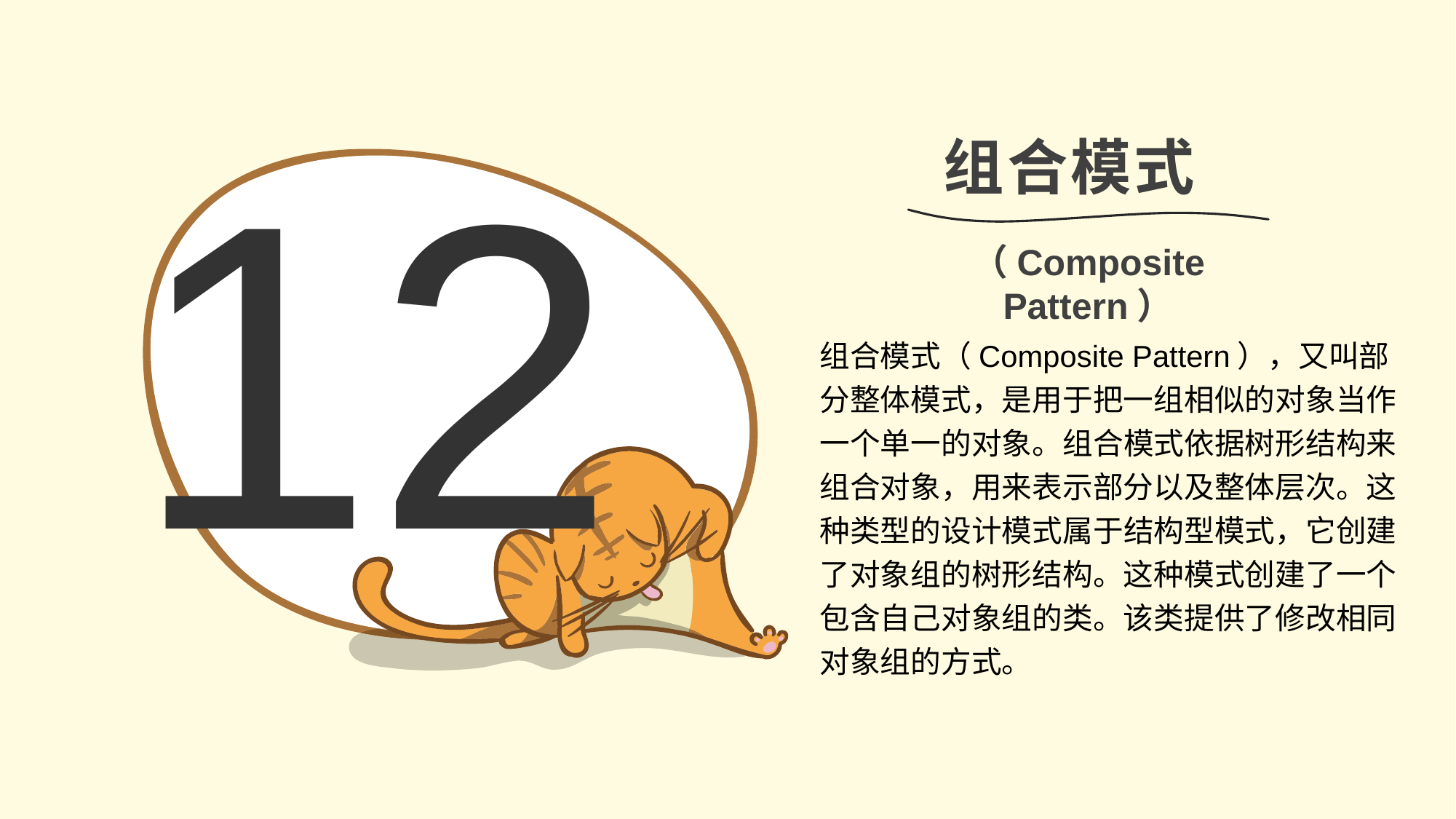

12
组合模式

（Composite Pattern）

组合模式（Composite Pattern），又叫部分整体模式，是用于把一组相似的对象当作一个单一的对象。组合模式依据树形结构来组合对象，用来表示部分以及整体层次。这种类型的设计模式属于结构型模式，它创建了对象组的树形结构。这种模式创建了一个包含自己对象组的类。该类提供了修改相同对象组的方式。